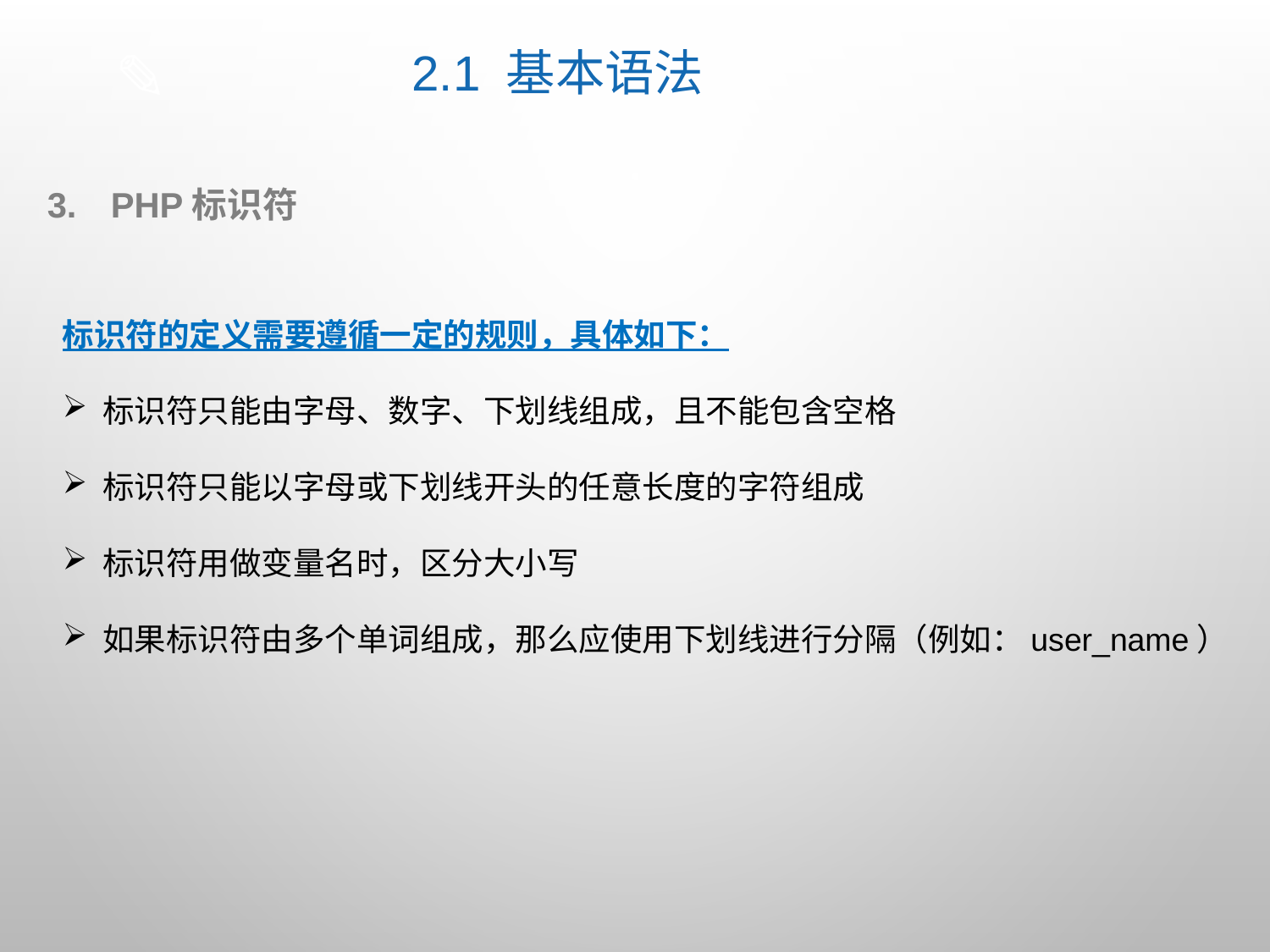

# 2.1 基本语法
PHP标识符
标识符的定义需要遵循一定的规则，具体如下：
标识符只能由字母、数字、下划线组成，且不能包含空格
标识符只能以字母或下划线开头的任意长度的字符组成
标识符用做变量名时，区分大小写
如果标识符由多个单词组成，那么应使用下划线进行分隔（例如：user_name）